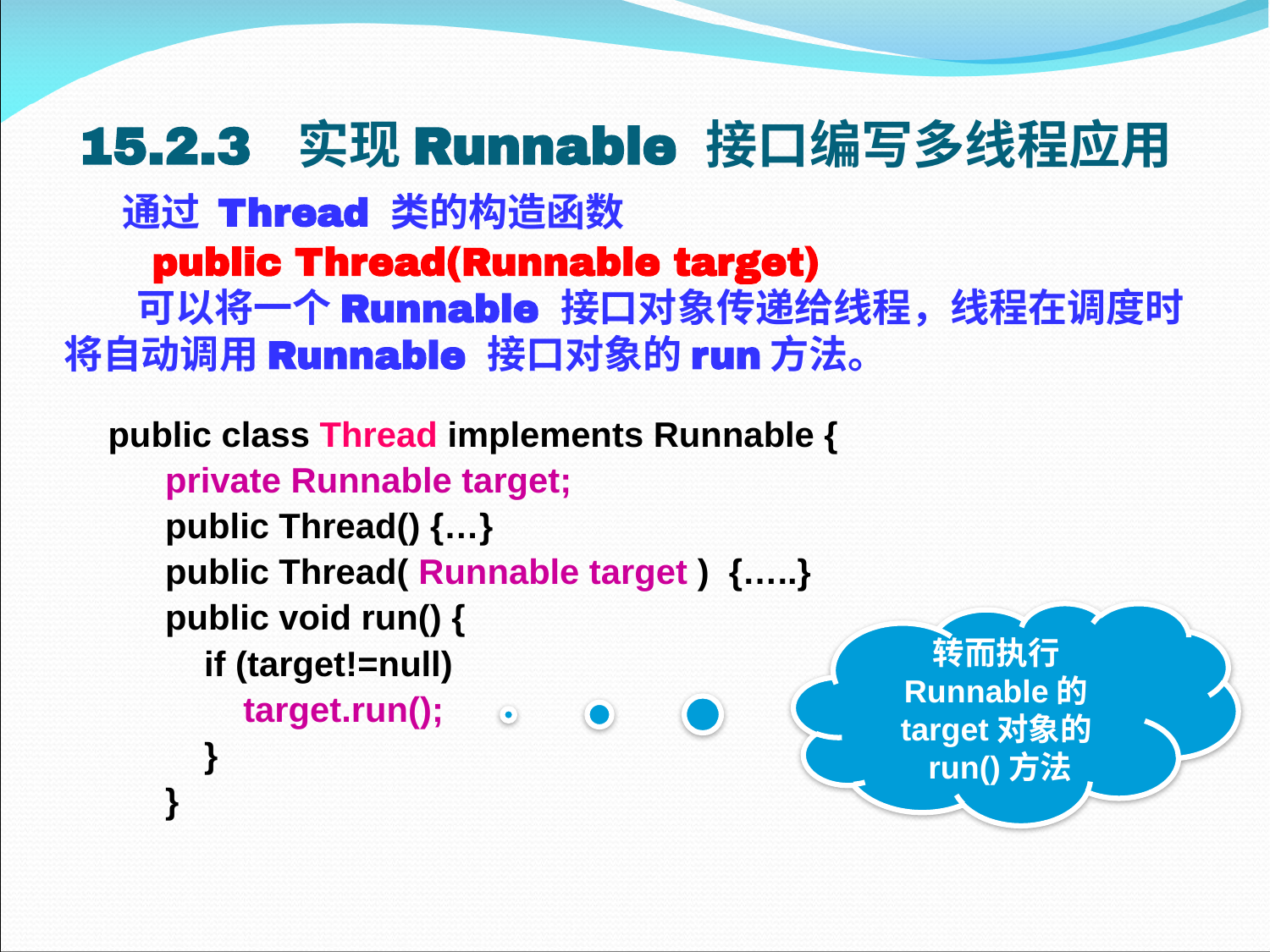

# 15.2.3  实现Runnable 接口编写多线程应用 通过 Thread 类的构造函数 public Thread(Runnable target) 可以将一个Runnable 接口对象传递给线程，线程在调度时将自动调用Runnable 接口对象的run方法。
public class Thread implements Runnable {
  private Runnable target;
  public Thread() {…}
  public Thread( Runnable target )  {…..}
  public void run() {
      if (target!=null) 
          target.run();
      }
  }
转而执行Runnable的target对象的run()方法